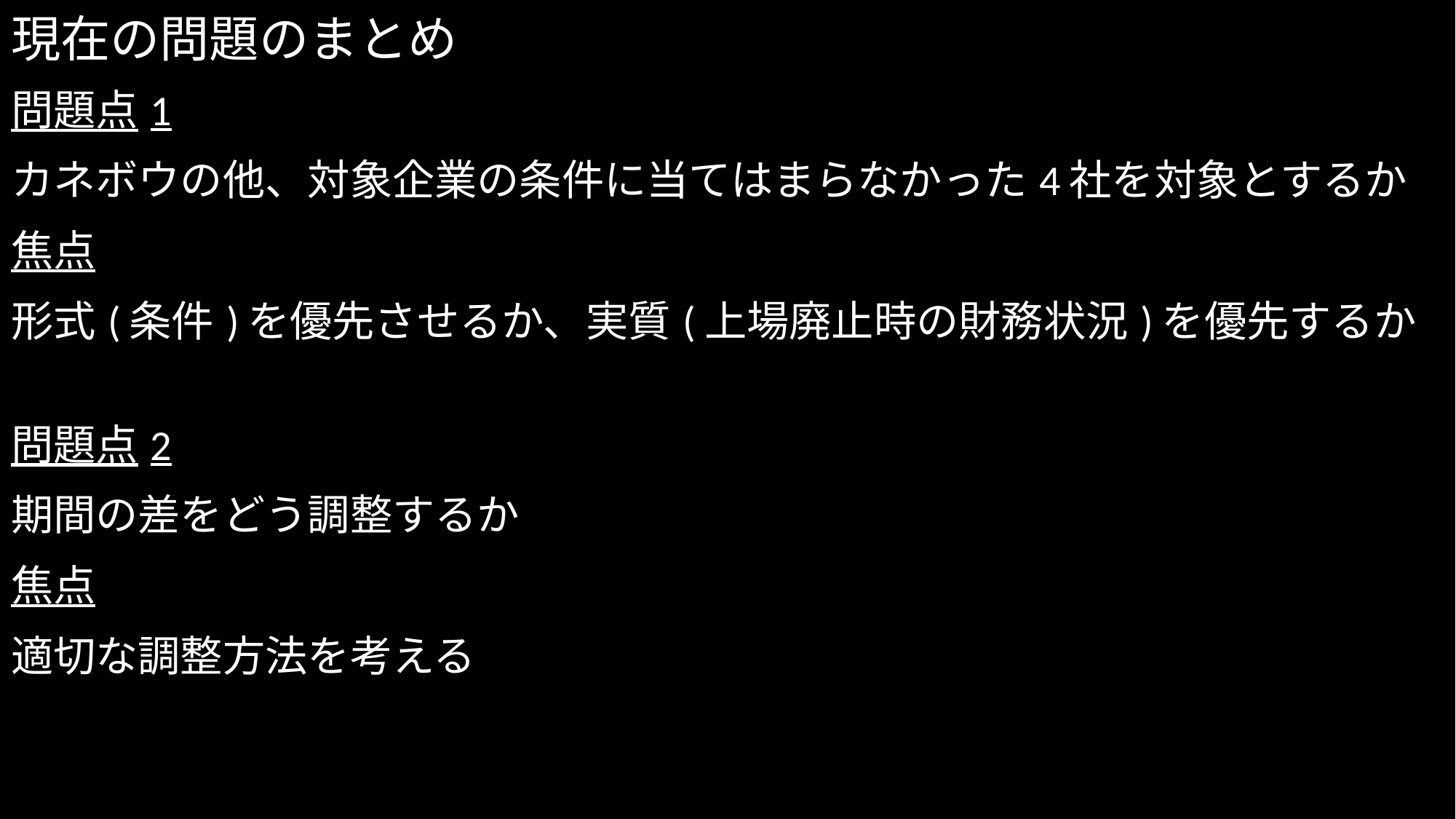

# 現在の問題のまとめ
問題点1
カネボウの他、対象企業の条件に当てはまらなかった4社を対象とするか
焦点
形式(条件)を優先させるか、実質(上場廃止時の財務状況)を優先するか

問題点2
期間の差をどう調整するか
焦点
適切な調整方法を考える